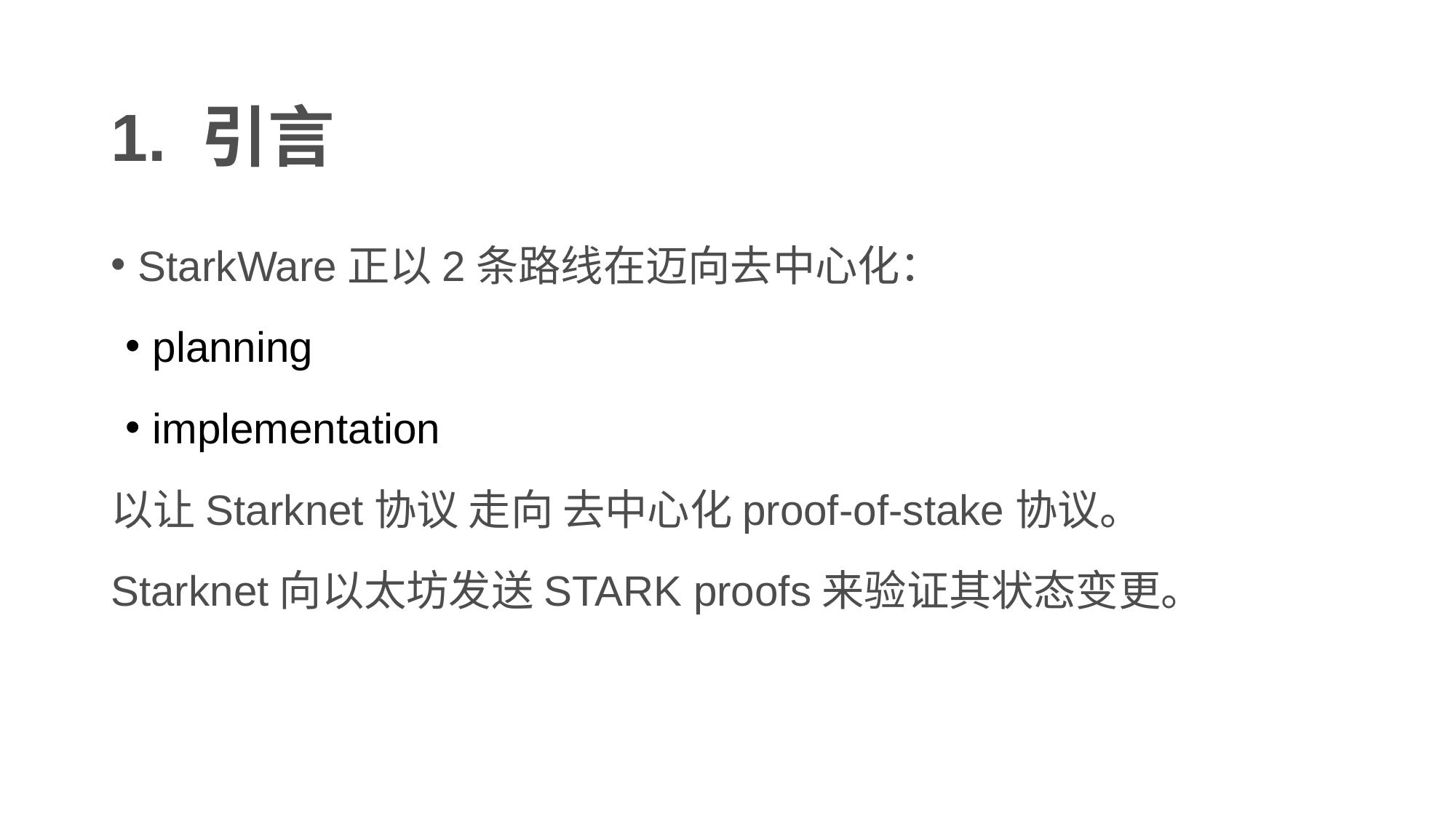

# 1. 引言
StarkWare正以2条路线在迈向去中心化：
planning
implementation
以让Starknet协议 走向 去中心化proof-of-stake协议。
Starknet向以太坊发送STARK proofs来验证其状态变更。